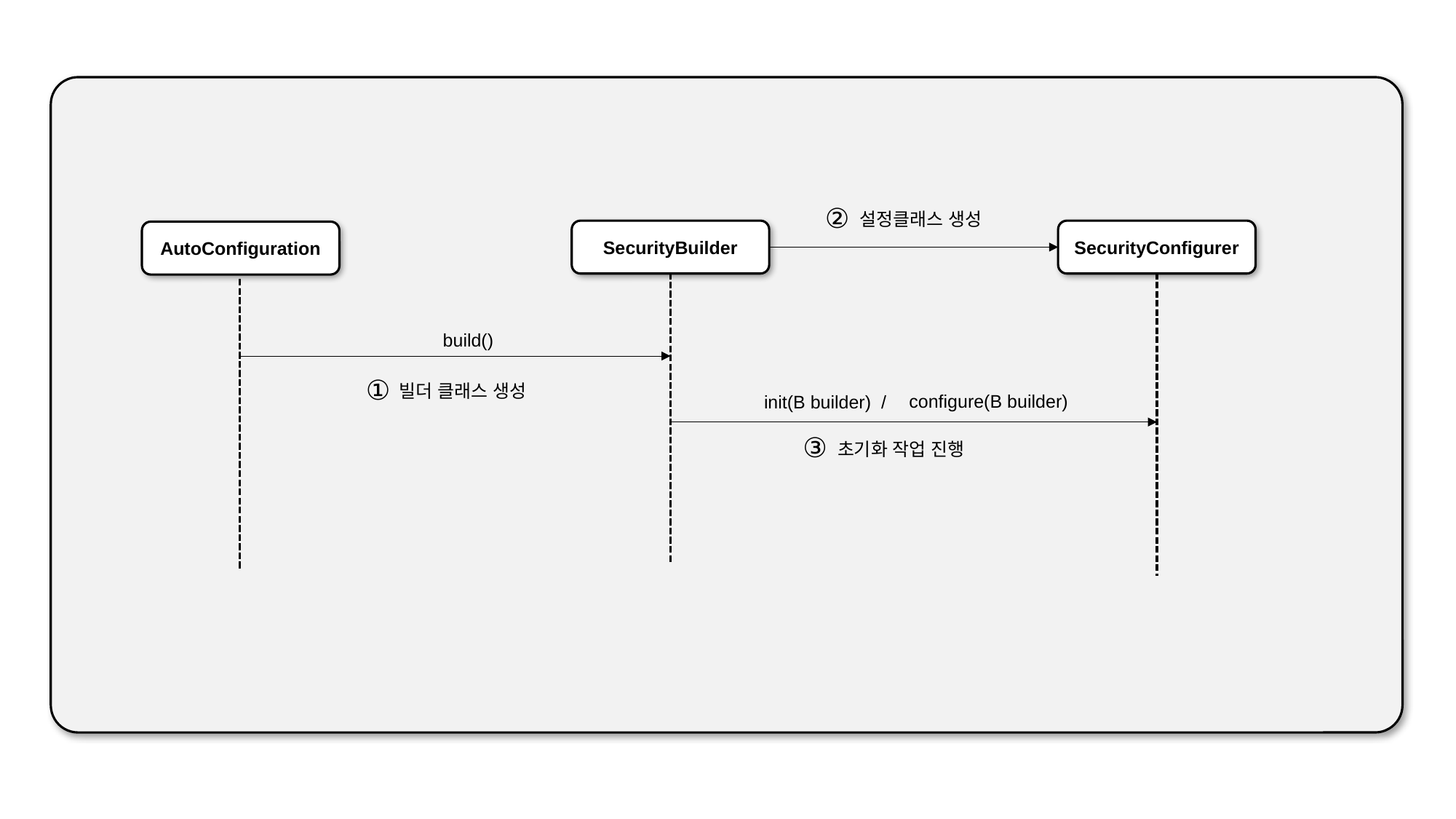

②
설정클래스 생성
SecurityBuilder
SecurityConfigurer
AutoConfiguration
build()
빌더 클래스 생성
①
configure(B builder)
init(B builder)  /
③
초기화 작업 진행